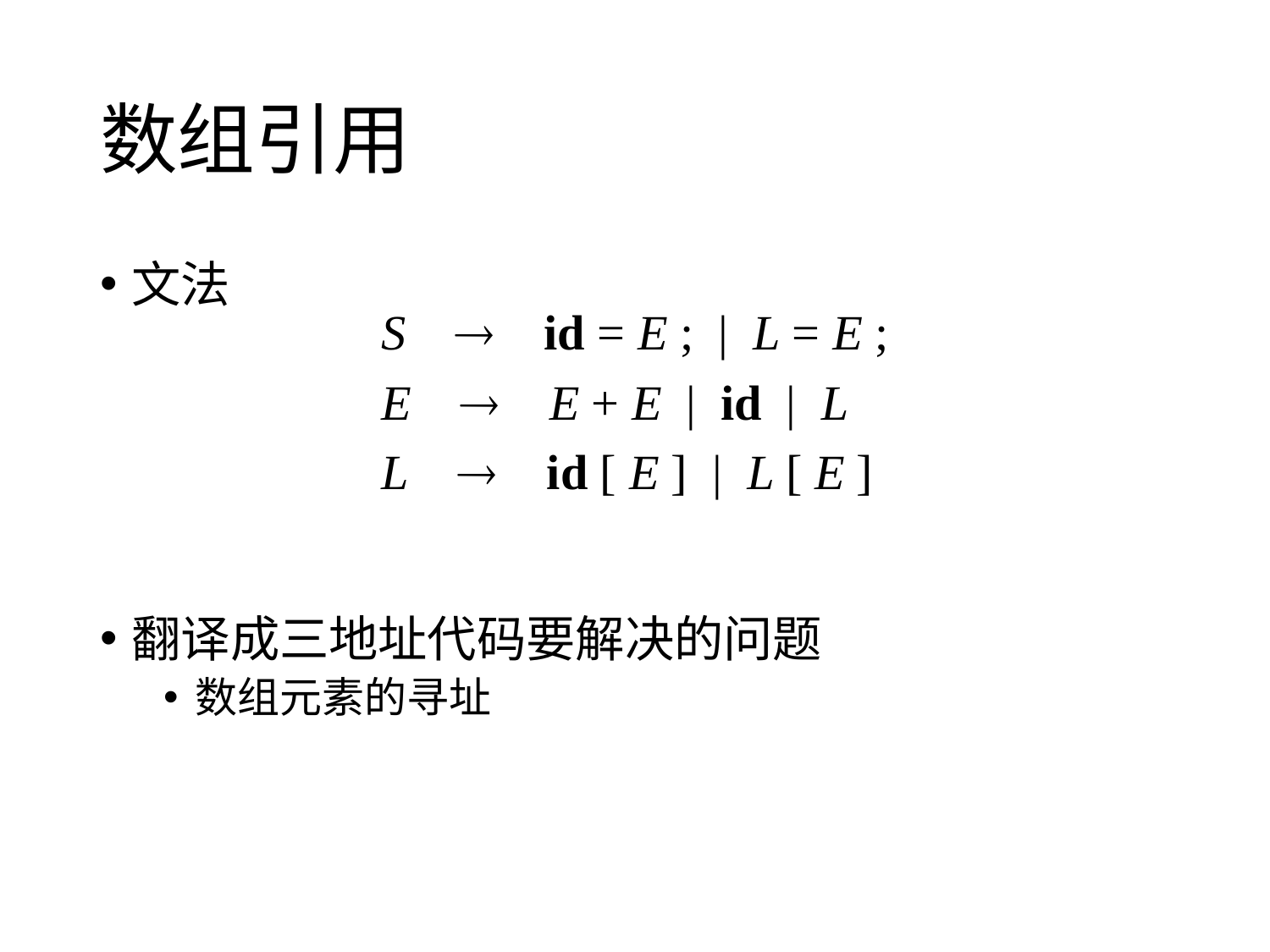

# 数组引用
文法

翻译成三地址代码要解决的问题
数组元素的寻址
S    →    id = E ;  |  L = E ;
E    →    E + E  |  id  |  L
L    →    id [ E ]  |  L [ E ]